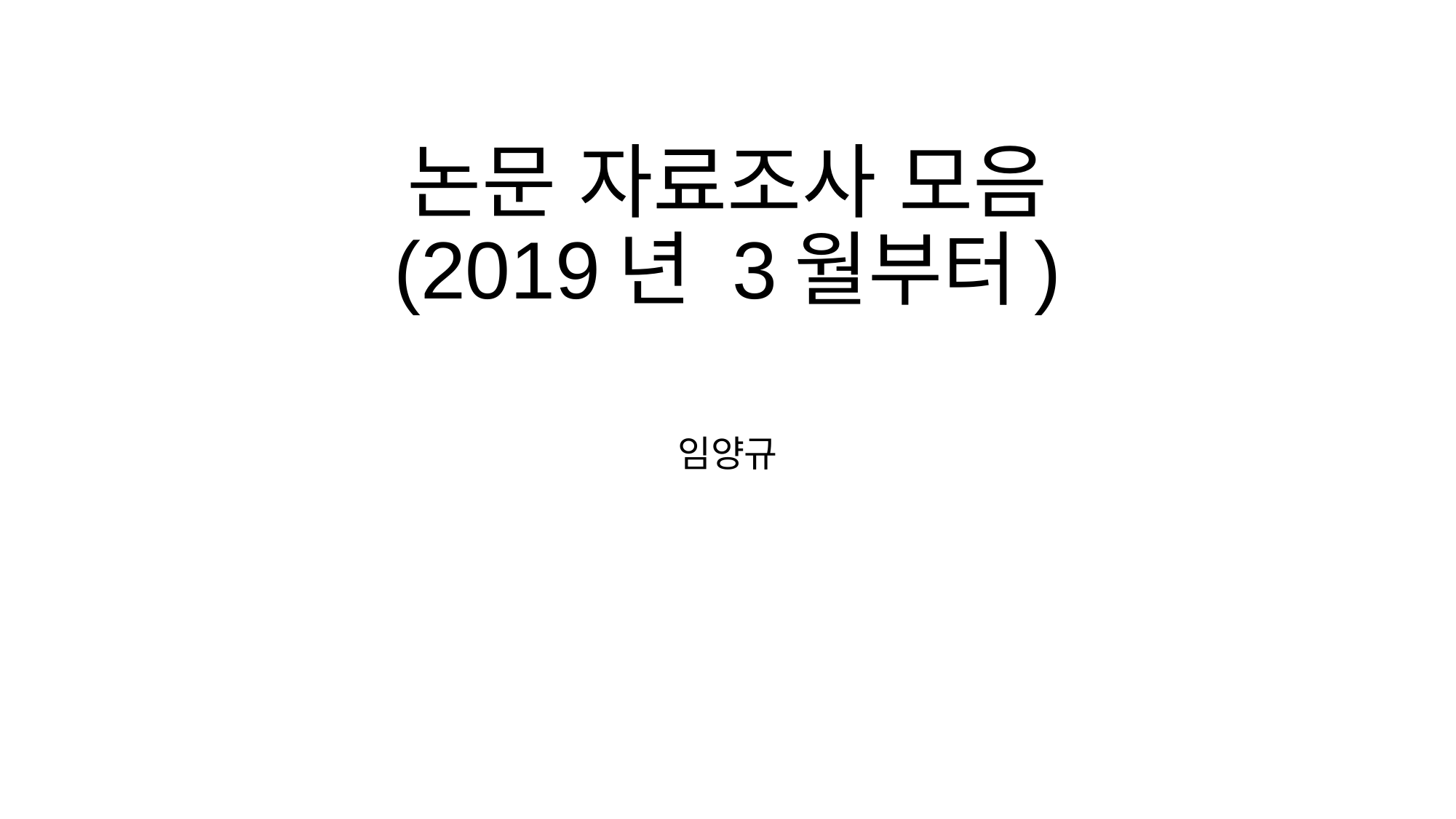

# 논문 자료조사 모음 (2019년 3월부터)
임양규